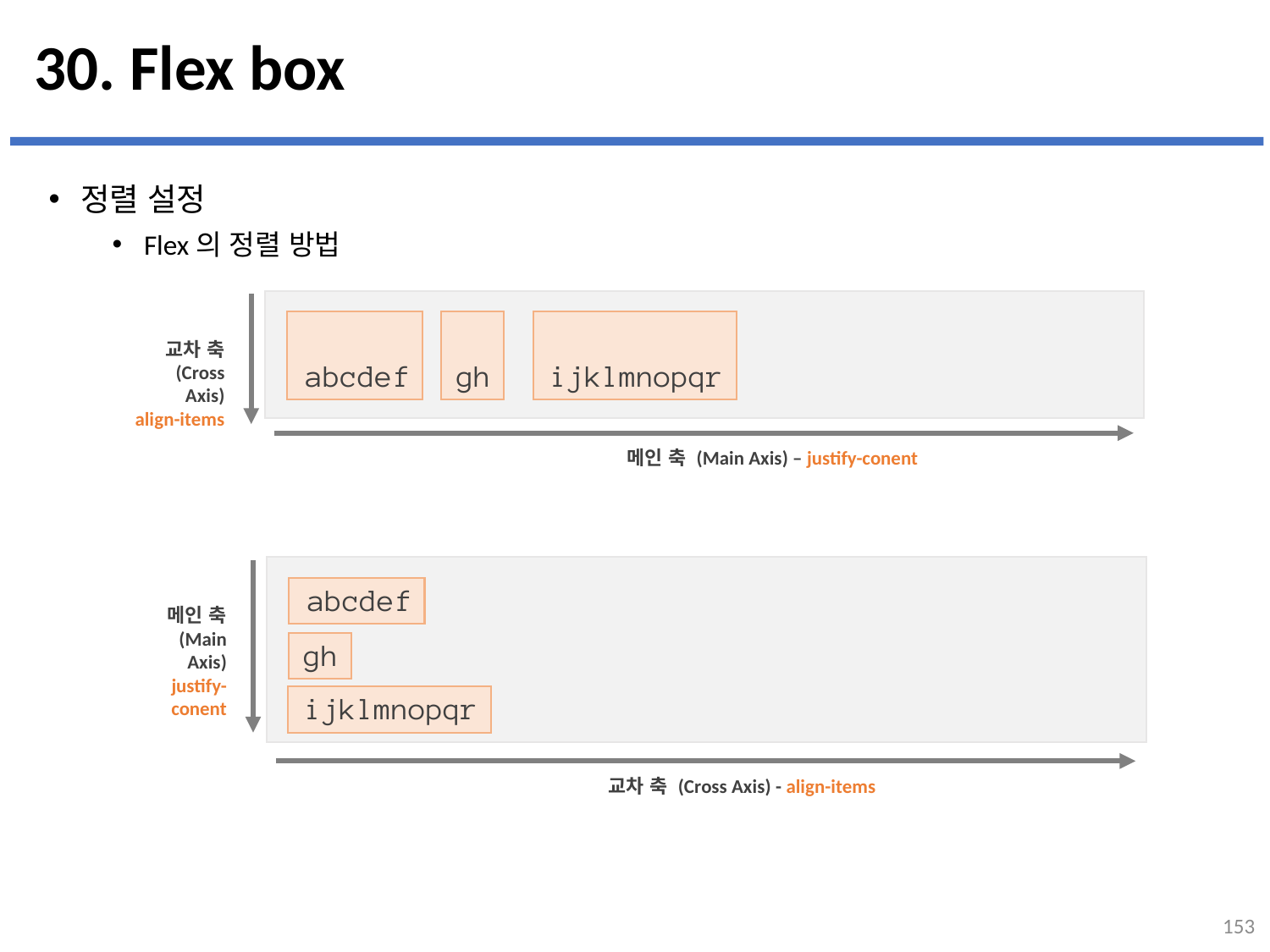

# 30. Flex box
정렬 설정
Flex의 정렬 방법

abcdef
gh
ijklmnopqr
교차 축
(Cross Axis)
align-items
메인 축 (Main Axis) – justify-conent

abcdef
메인 축 (Main Axis) justify-conent
gh
ijklmnopqr
교차 축 (Cross Axis) - align-items
153